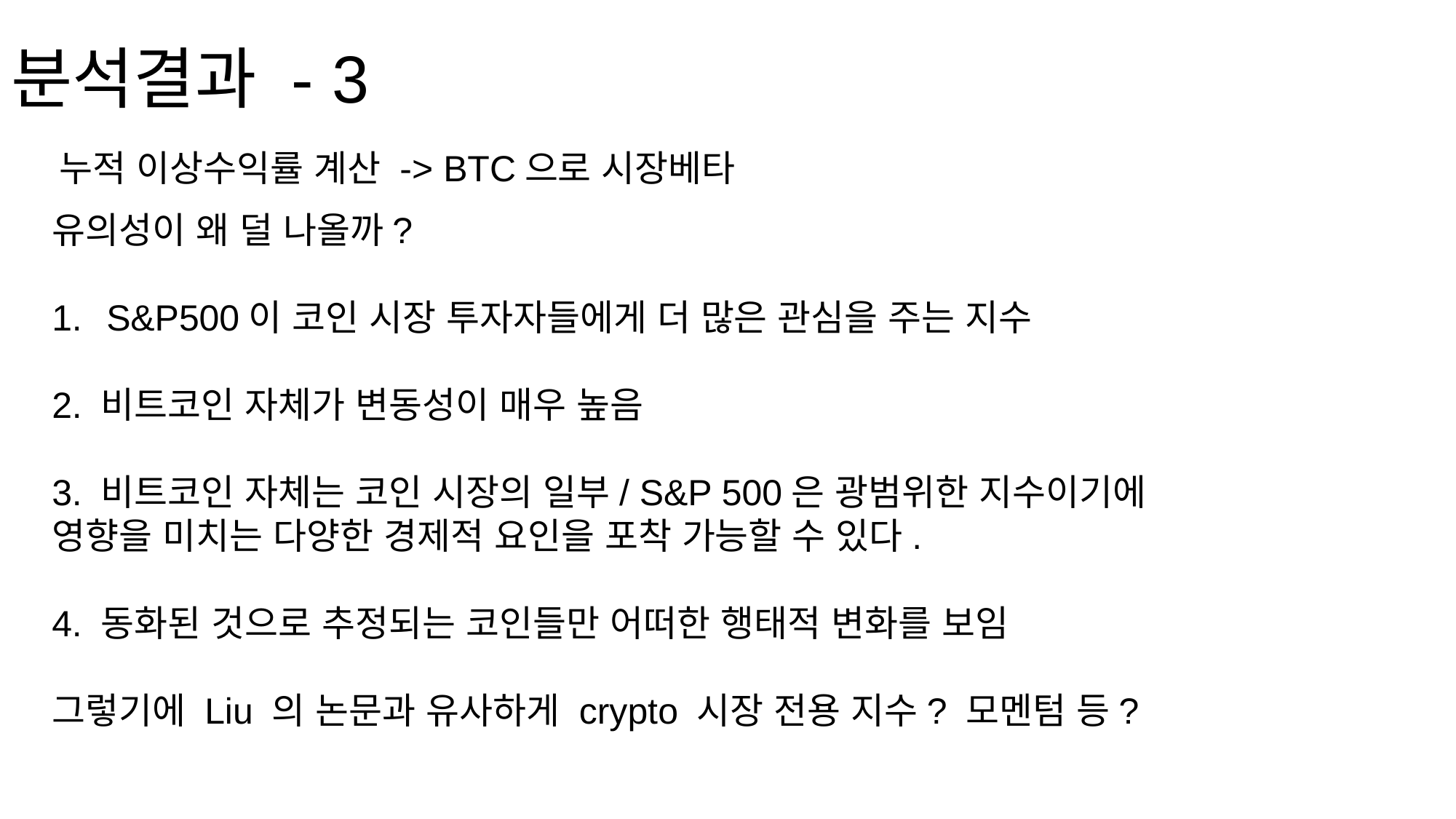

# 분석결과 - 3
누적 이상수익률 계산 -> BTC으로 시장베타
유의성이 왜 덜 나올까?

S&P500이 코인 시장 투자자들에게 더 많은 관심을 주는 지수

2. 비트코인 자체가 변동성이 매우 높음

3. 비트코인 자체는 코인 시장의 일부/ S&P 500은 광범위한 지수이기에
영향을 미치는 다양한 경제적 요인을 포착 가능할 수 있다.

4. 동화된 것으로 추정되는 코인들만 어떠한 행태적 변화를 보임

그렇기에 Liu 의 논문과 유사하게 crypto 시장 전용 지수? 모멘텀 등?